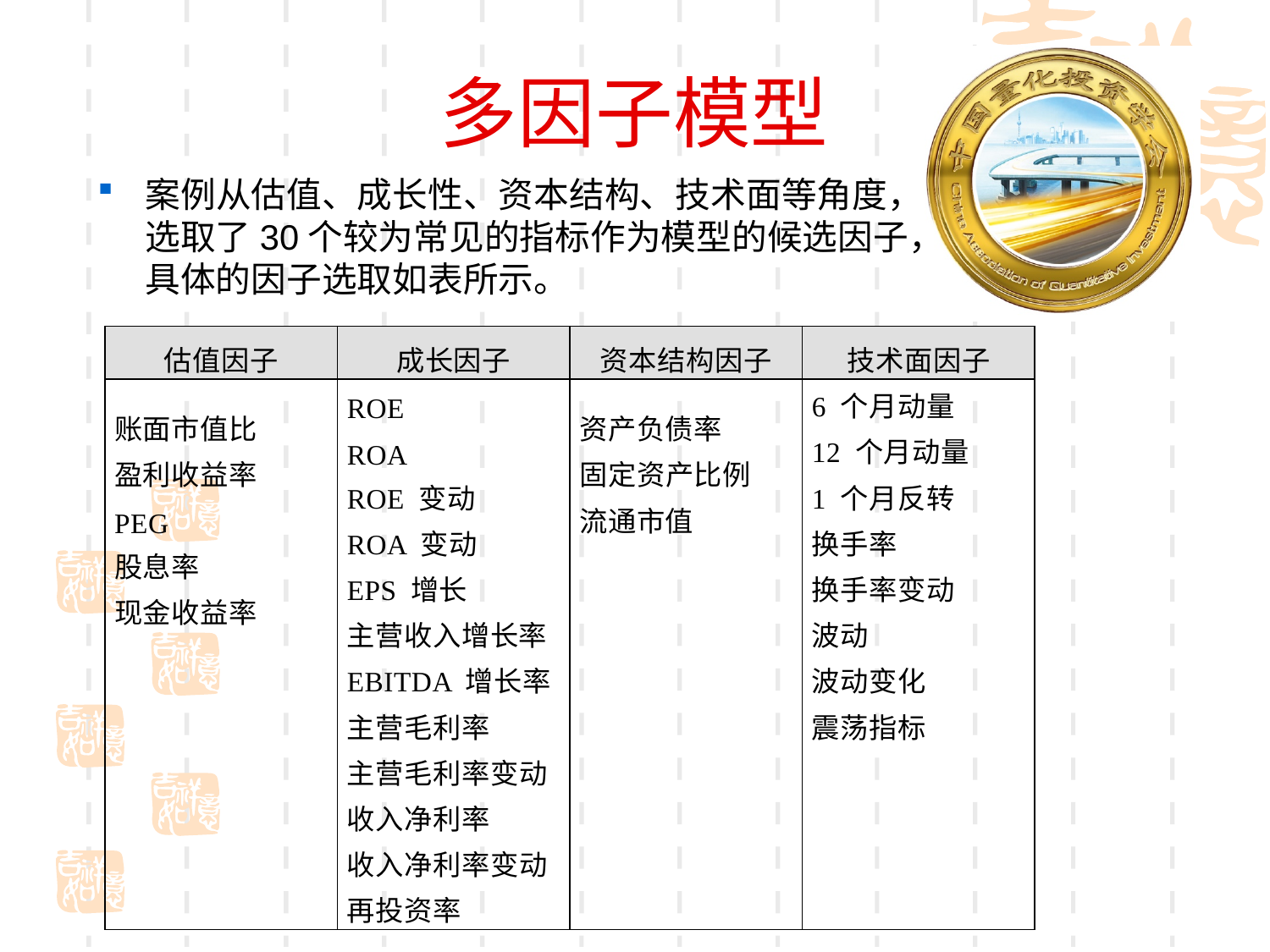

# 多因子模型
案例从估值、成长性、资本结构、技术面等角度，
选取了30个较为常见的指标作为模型的候选因子，
具体的因子选取如表所示。
| 估值因子 | 成长因子 | 资本结构因子 | 技术面因子 |
| --- | --- | --- | --- |
| 账面市值比 盈利收益率 PEG 股息率 现金收益率 | ROE ROA ROE 变动 ROA 变动 EPS 增长 主营收入增长率 EBITDA 增长率 主营毛利率 主营毛利率变动 收入净利率 收入净利率变动 再投资率 | 资产负债率 固定资产比例 流通市值 | 6 个月动量 12 个月动量 1 个月反转 换手率 换手率变动 波动 波动变化 震荡指标 |